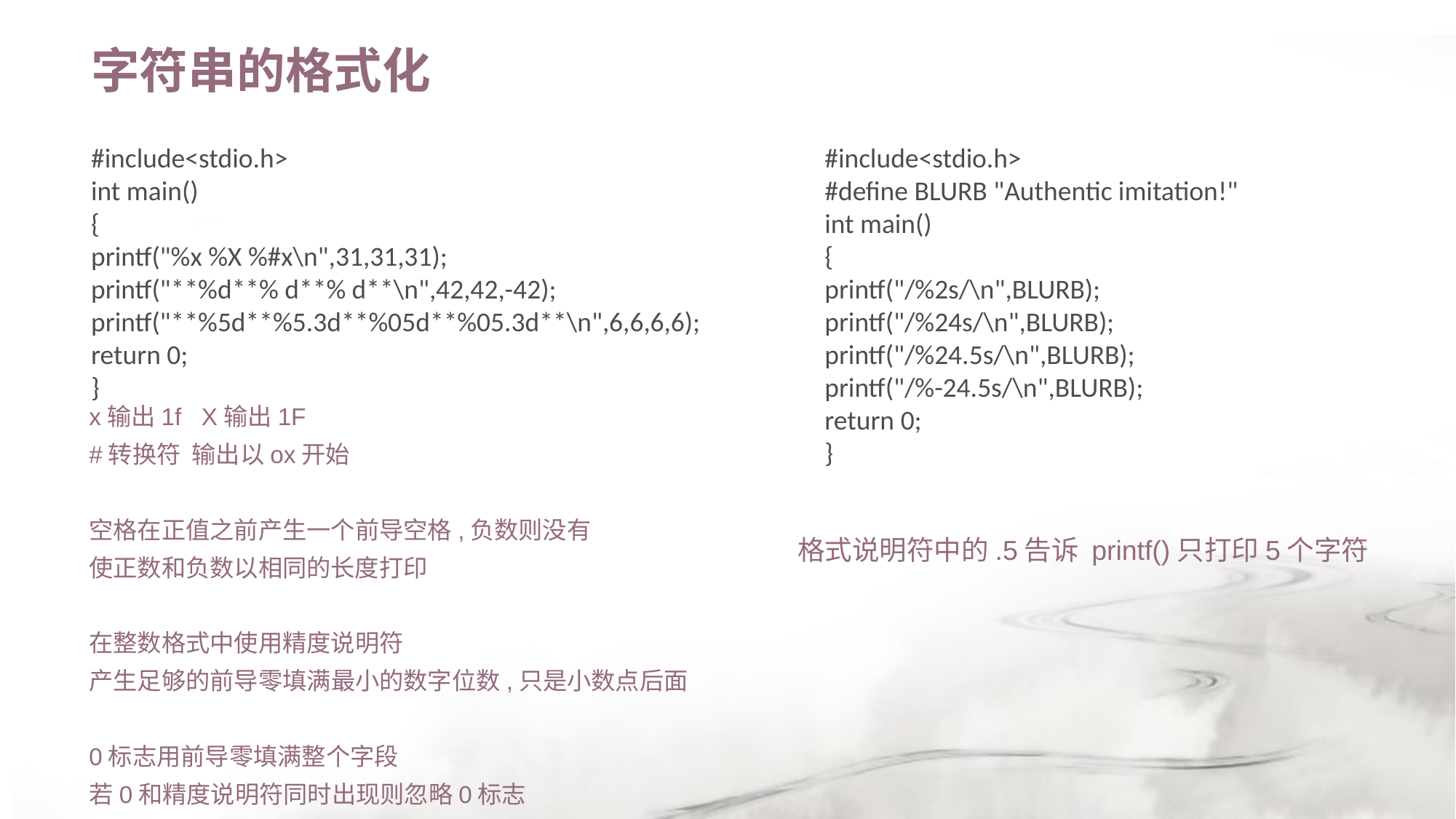

# 字符串的格式化
#include<stdio.h>
int main()
{
printf("%x %X %#x\n",31,31,31);
printf("**%d**% d**% d**\n",42,42,-42);
printf("**%5d**%5.3d**%05d**%05.3d**\n",6,6,6,6);
return 0;
}
#include<stdio.h>
#define BLURB "Authentic imitation!"
int main()
{
printf("/%2s/\n",BLURB);
printf("/%24s/\n",BLURB);
printf("/%24.5s/\n",BLURB);
printf("/%-24.5s/\n",BLURB);
return 0;
}
x输出1f   X输出1F
#转换符  输出以ox开始

空格在正值之前产生一个前导空格,负数则没有
使正数和负数以相同的长度打印

在整数格式中使用精度说明符
产生足够的前导零填满最小的数字位数,只是小数点后面

0标志用前导零填满整个字段
若0和精度说明符同时出现则忽略0标志
格式说明符中的.5告诉 printf()只打印5个字符